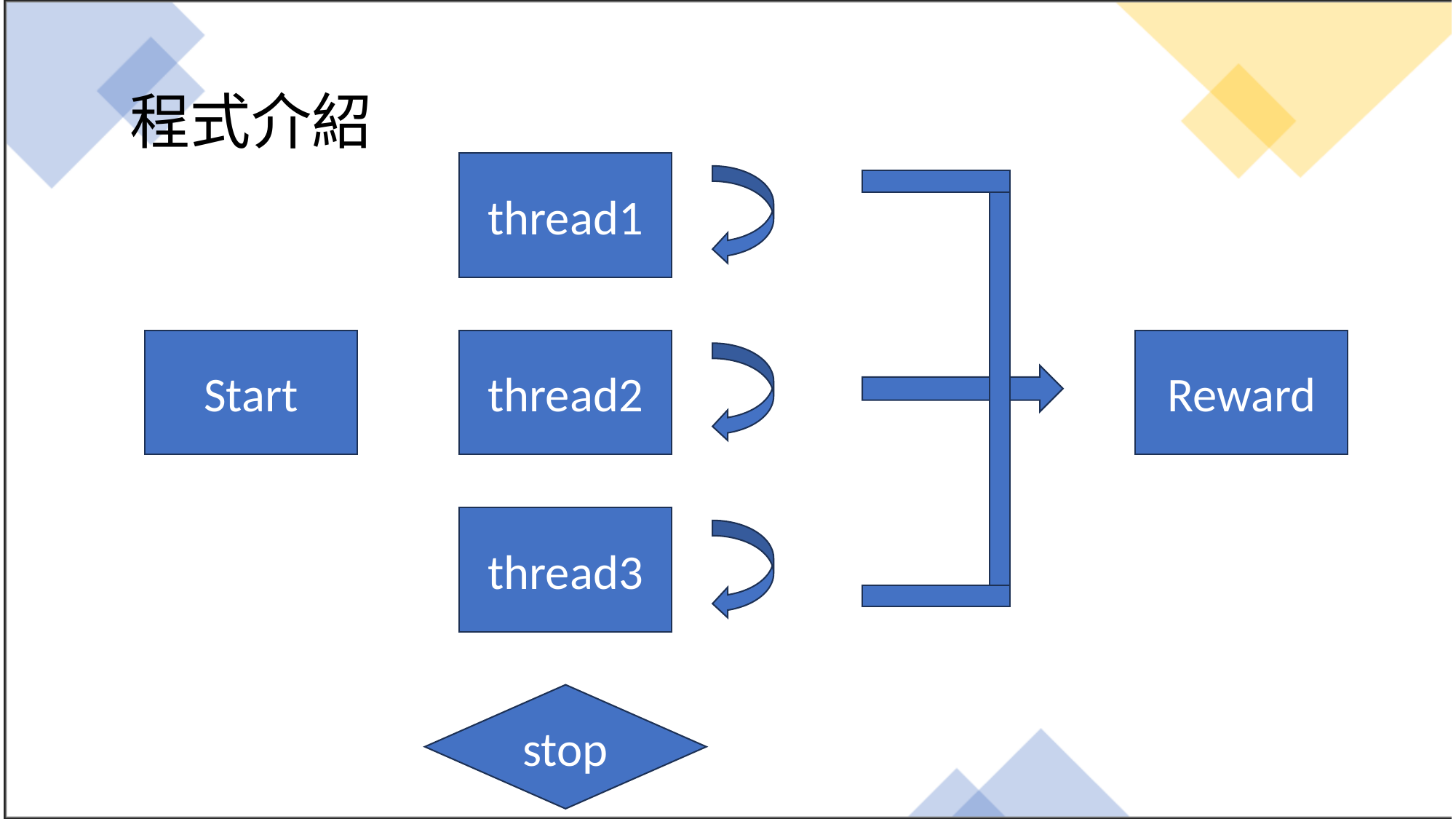

程式介紹

thread1

Start
thread2
Reward

thread3

stop